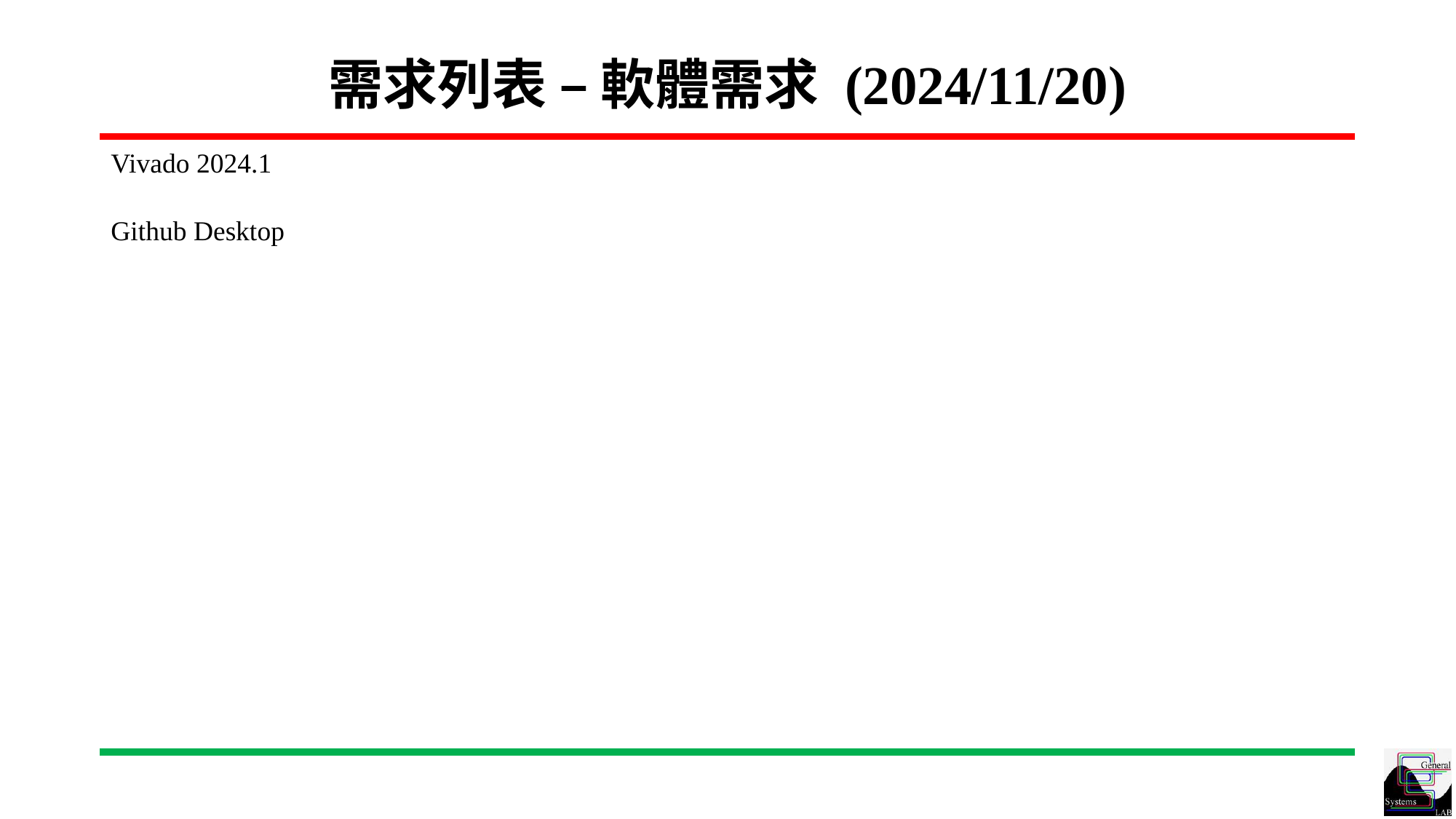

# 需求列表 – 軟體需求 (2024/11/20)
Vivado 2024.1

Github Desktop